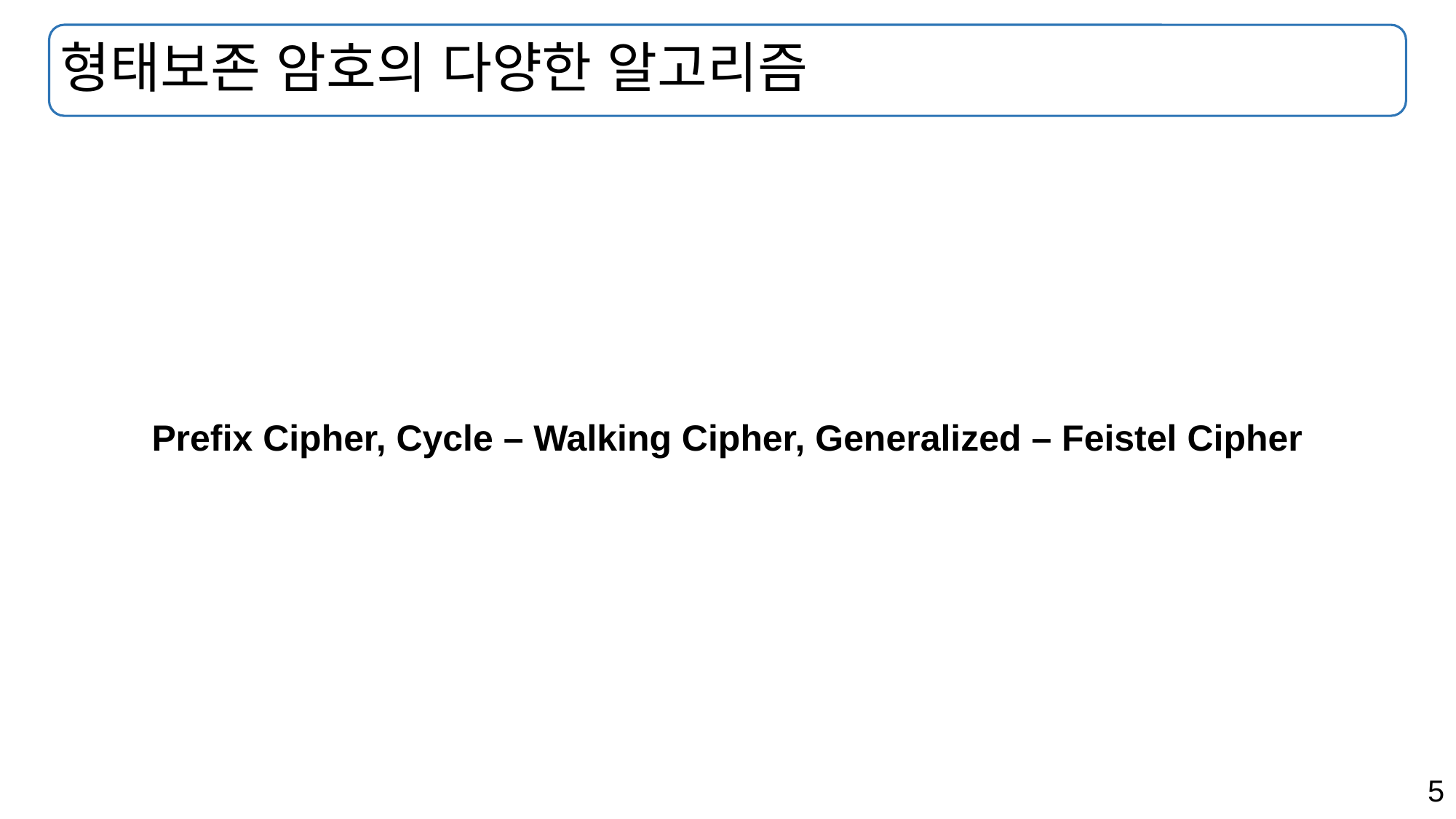

# 형태보존 암호의 다양한 알고리즘
Prefix Cipher, Cycle – Walking Cipher, Generalized – Feistel Cipher